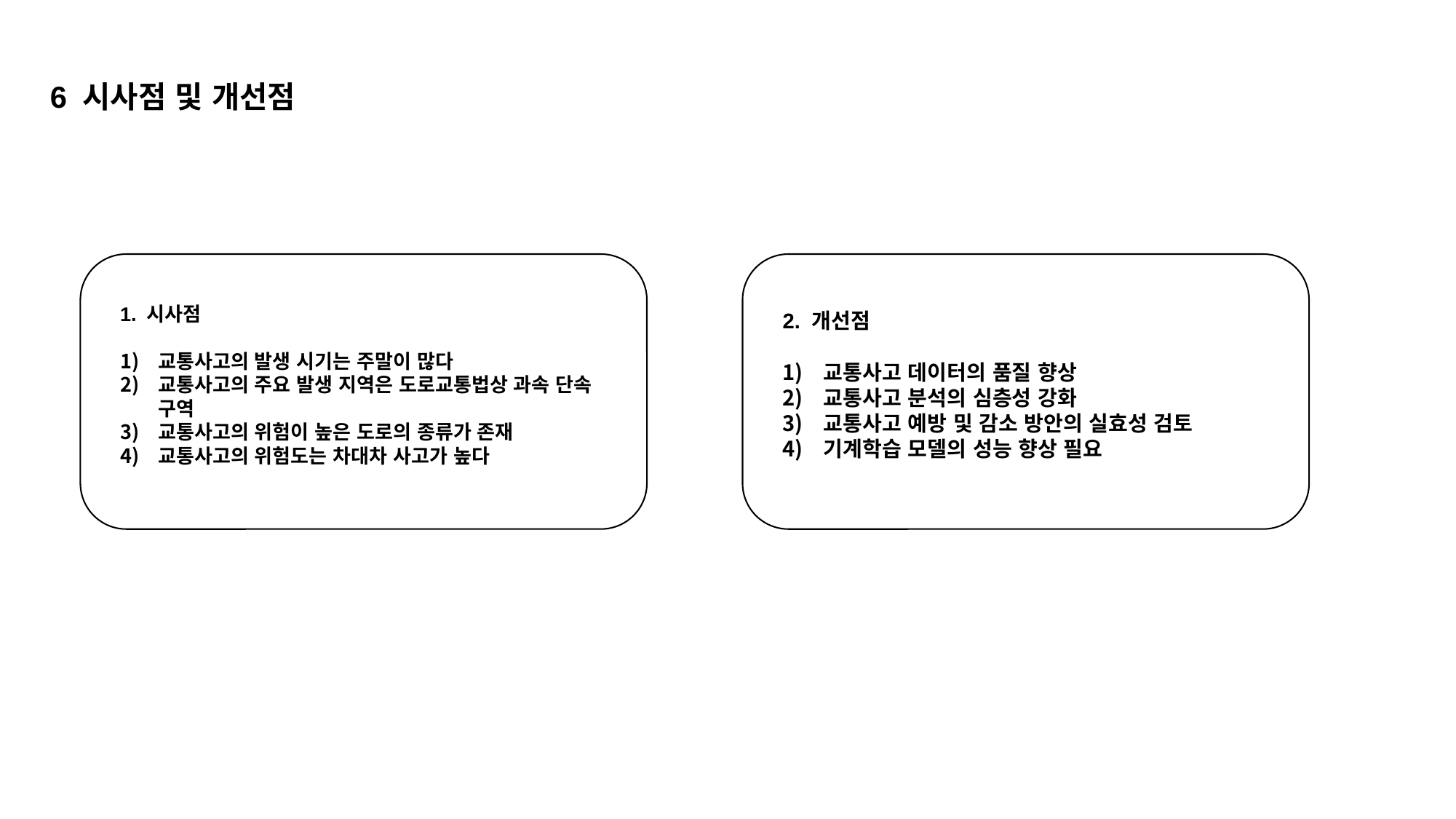

6 시사점 및 개선점

1. 시사점

교통사고의 발생 시기는 주말이 많다
교통사고의 주요 발생 지역은 도로교통법상 과속 단속 구역
교통사고의 위험이 높은 도로의 종류가 존재
교통사고의 위험도는 차대차 사고가 높다
2. 개선점

교통사고 데이터의 품질 향상
교통사고 분석의 심층성 강화
교통사고 예방 및 감소 방안의 실효성 검토
기계학습 모델의 성능 향상 필요